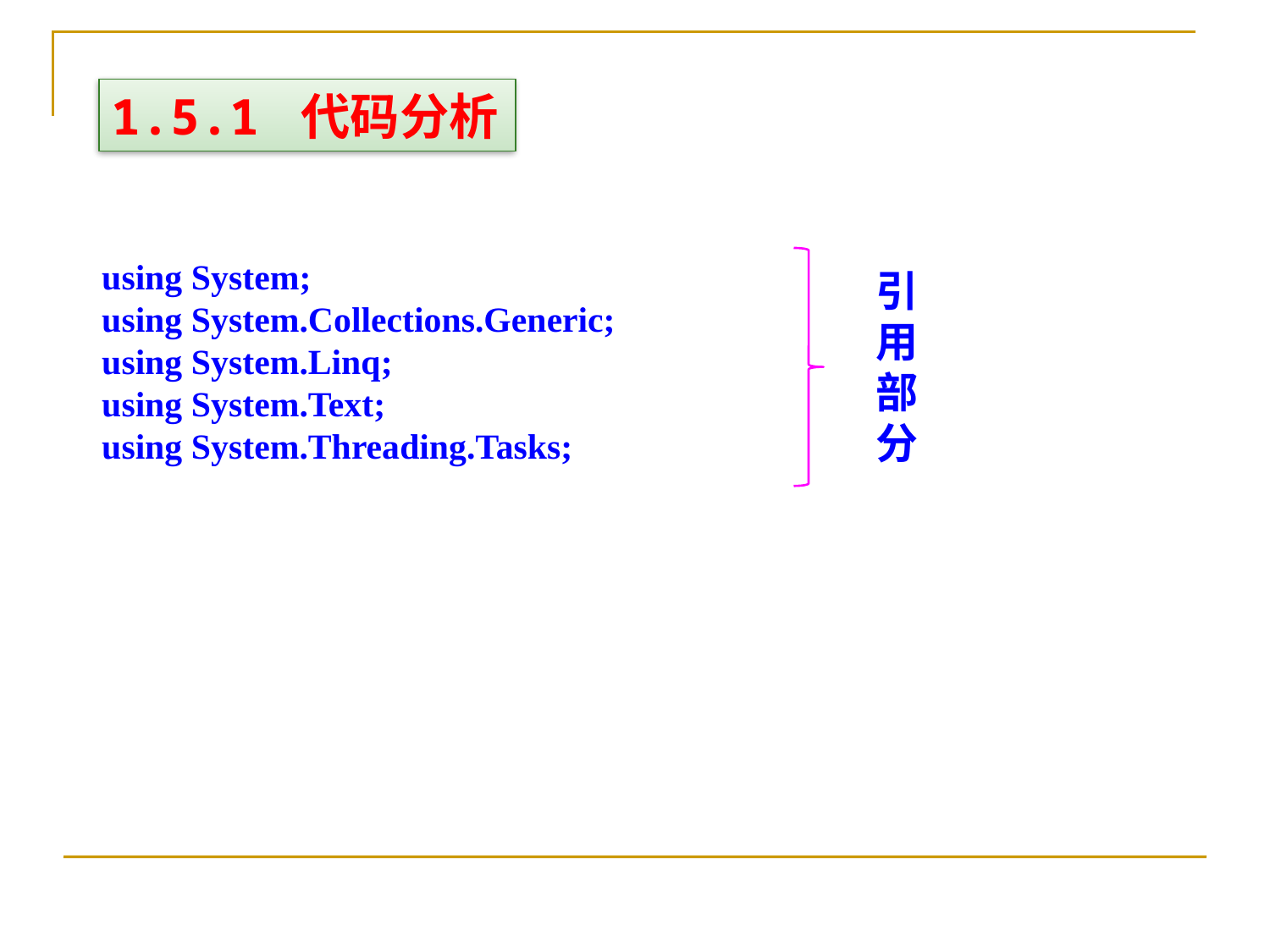

1.5.1 代码分析
using System;
using System.Collections.Generic;
using System.Linq;
using System.Text;
using System.Threading.Tasks;

引用部分